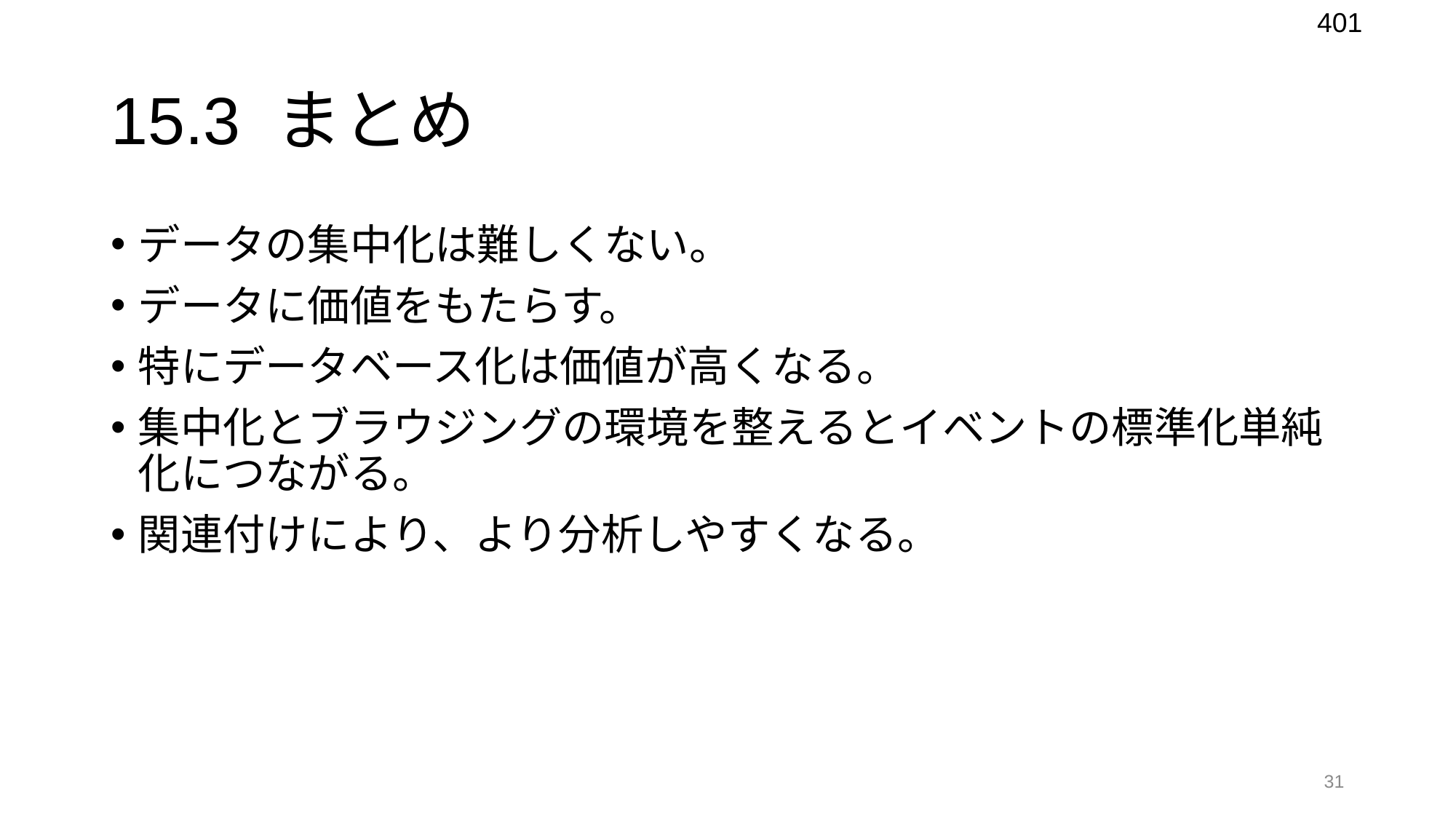

401
# 15.3 まとめ
データの集中化は難しくない。
データに価値をもたらす。
特にデータベース化は価値が高くなる。
集中化とブラウジングの環境を整えるとイベントの標準化単純化につながる。
関連付けにより、より分析しやすくなる。

31